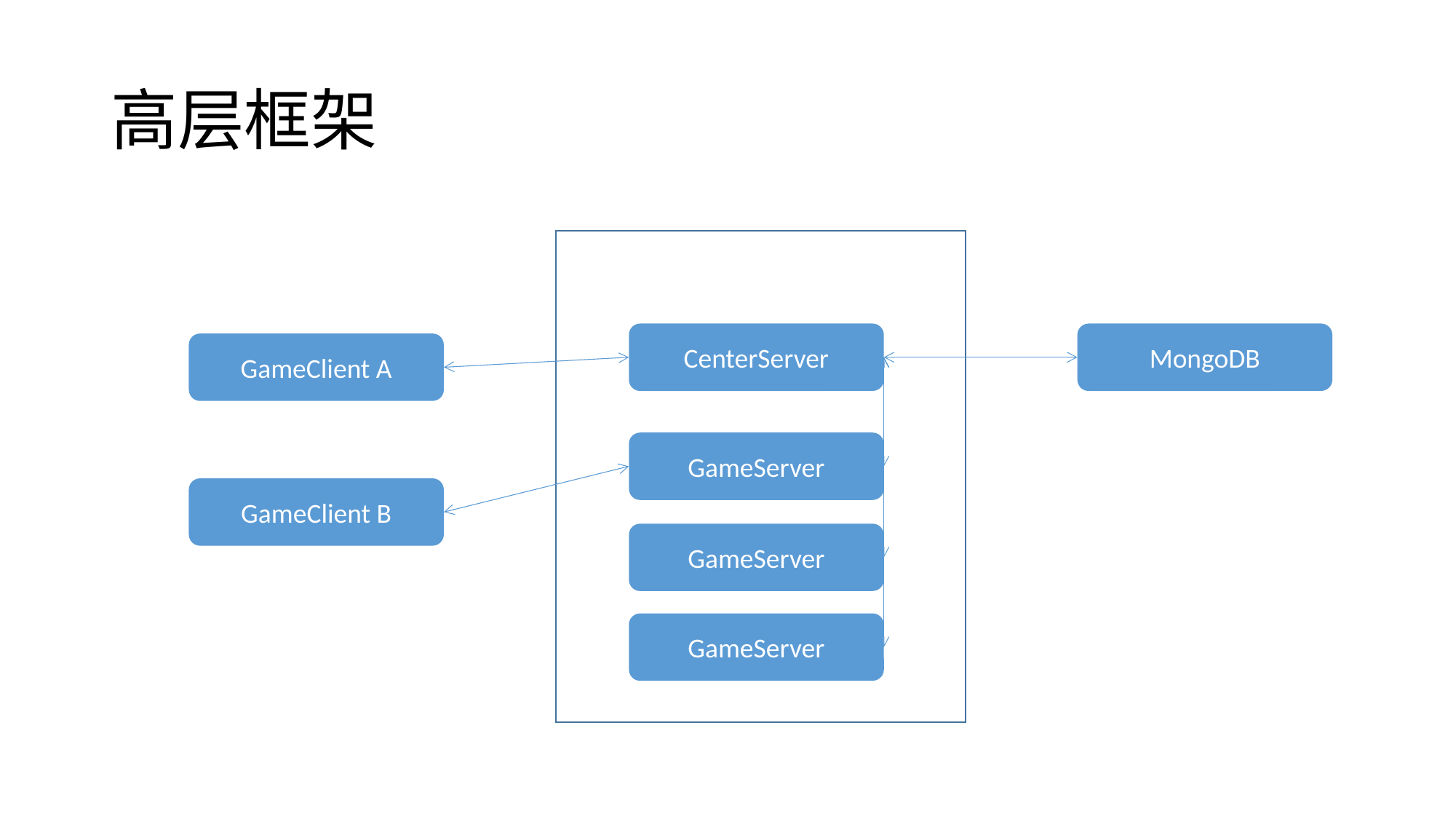

# 高层框架

CenterServer
MongoDB
GameClient A
GameServer
GameClient B
GameServer
GameServer